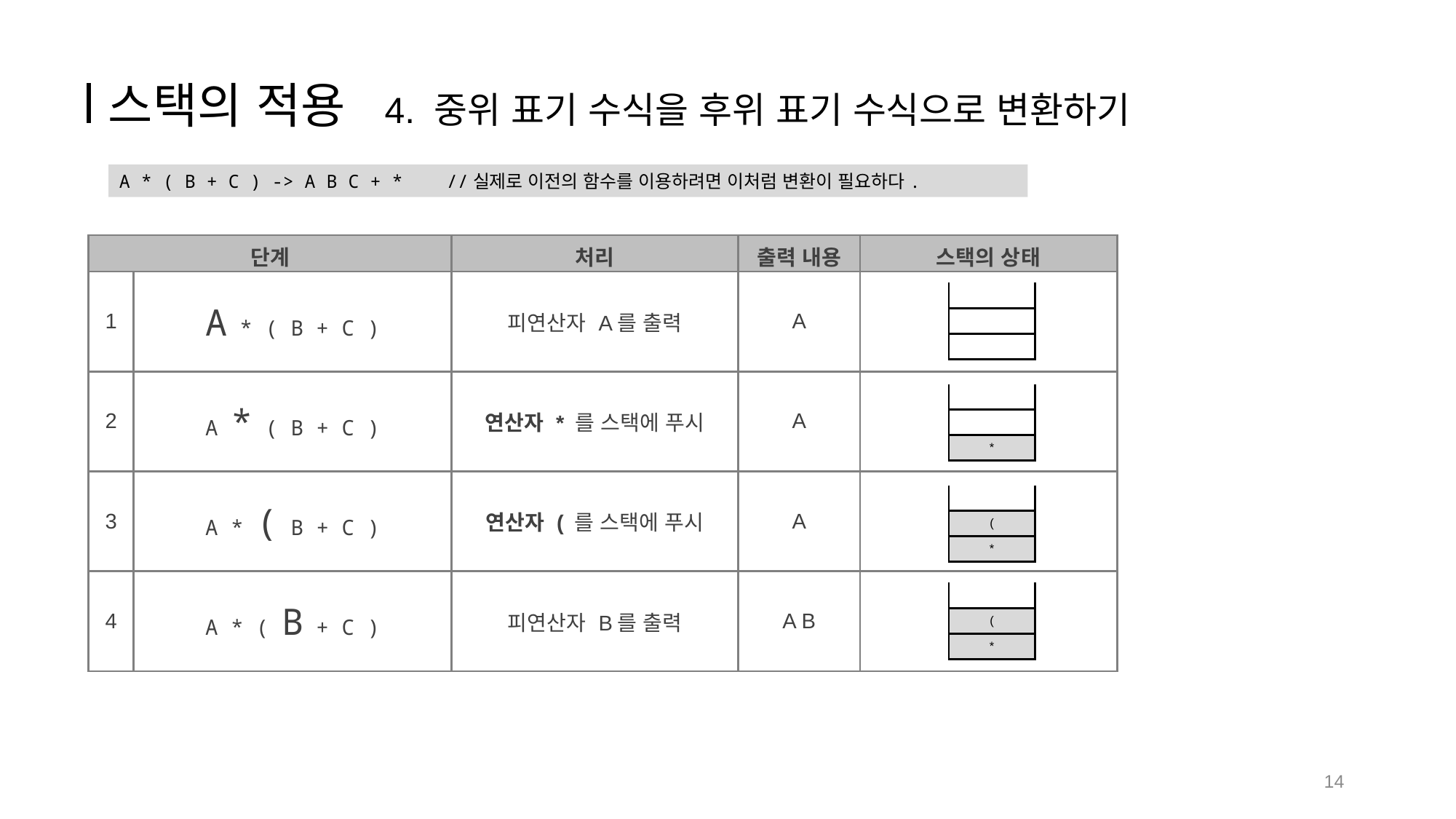

스택의 적용  4. 중위 표기 수식을 후위 표기 수식으로 변환하기
A * ( B + C ) -> A B C + *	//실제로 이전의 함수를 이용하려면 이처럼 변환이 필요하다.
| 단계 |  | 처리 | 출력 내용 | 스택의 상태 |
| --- | --- | --- | --- | --- |
| 1 | A \* ( B + C ) | 피연산자 A를 출력 | A |  |
| 2 | A \* ( B + C ) | 연산자 \* 를 스택에 푸시 | A |  |
| 3 | A \* ( B + C ) | 연산자 ( 를 스택에 푸시 | A |  |
| 4 | A \* ( B + C ) | 피연산자 B를 출력 | A B |  |
|  |
| --- |
|  |
|  |
|  |
| --- |
|  |
| \* |
|  |
| --- |
| ( |
| \* |
|  |
| --- |
| ( |
| \* |
14